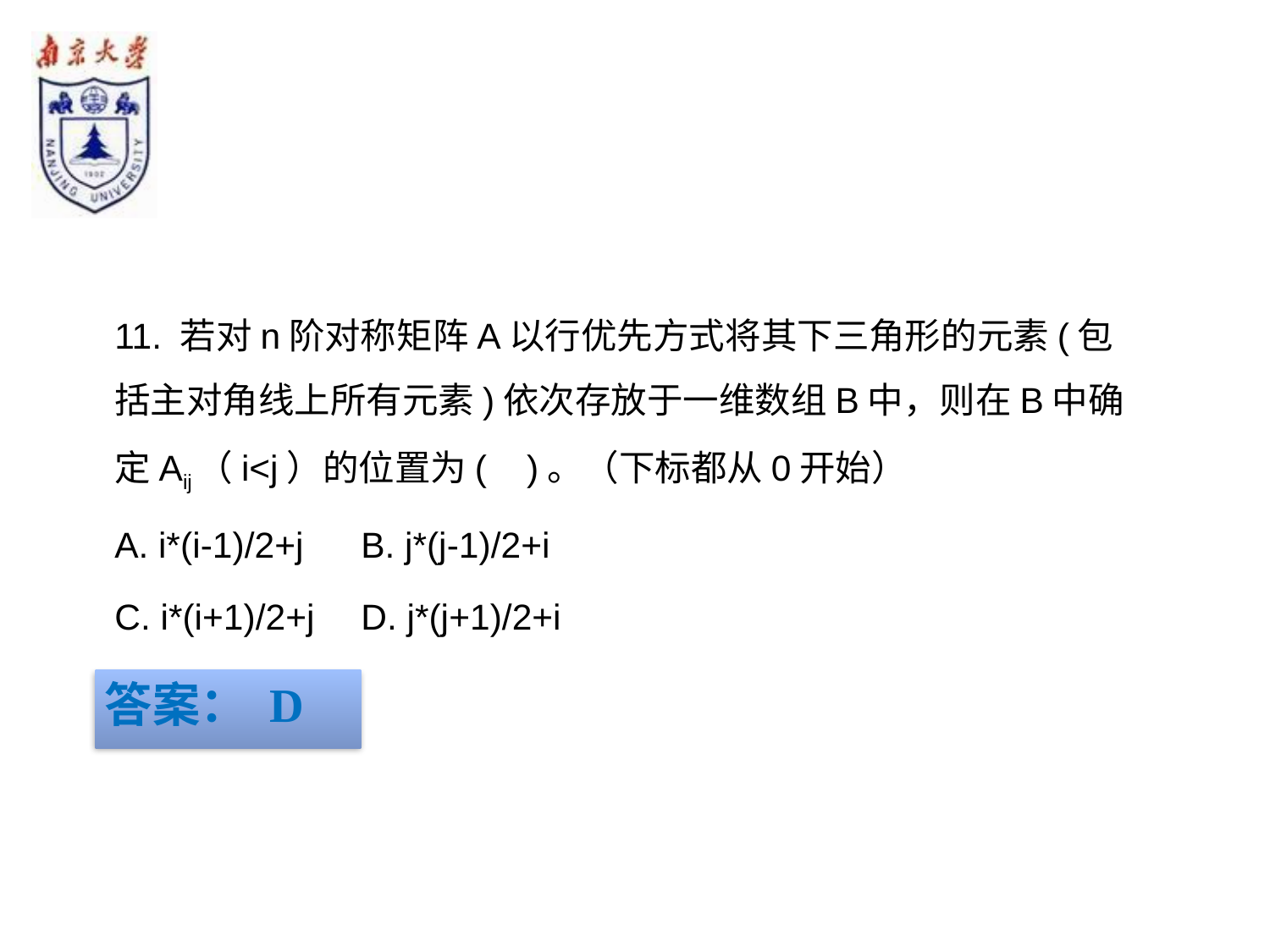

#
11. 若对n阶对称矩阵A以行优先方式将其下三角形的元素(包括主对角线上所有元素)依次存放于一维数组B中，则在B中确定Aij（i<j）的位置为(    )。（下标都从0开始）
A. i*(i-1)/2+j  					B. j*(j-1)/2+i
C. i*(i+1)/2+j   					D. j*(j+1)/2+i

答案： D